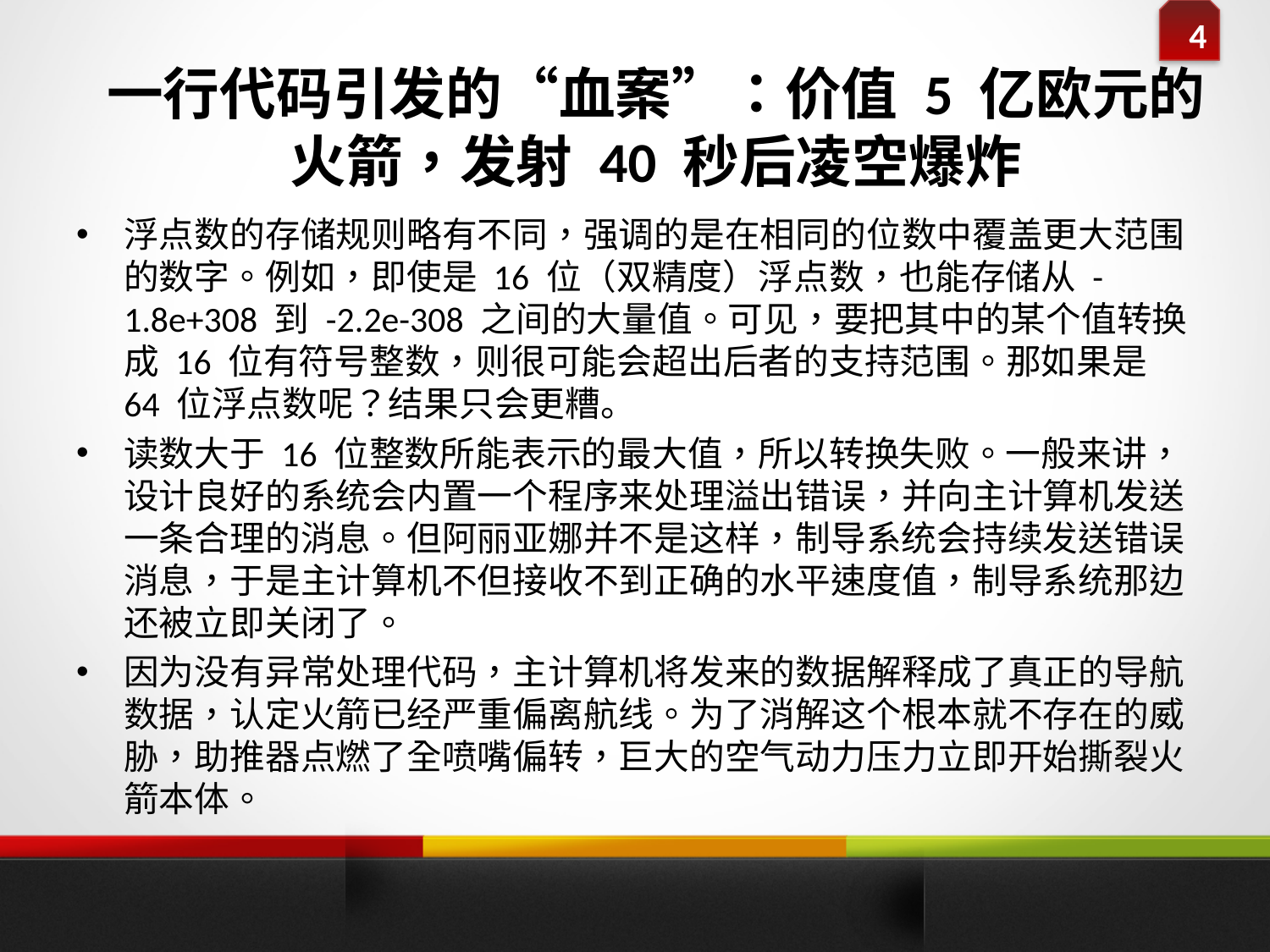

一行代码引发的“血案”：价值 5 亿欧元的火箭，发射 40 秒后凌空爆炸
浮点数的存储规则略有不同，强调的是在相同的位数中覆盖更大范围的数字。例如，即使是 16 位（双精度）浮点数，也能存储从 -1.8e+308 到 -2.2e-308 之间的大量值。可见，要把其中的某个值转换成 16 位有符号整数，则很可能会超出后者的支持范围。那如果是 64 位浮点数呢？结果只会更糟。
读数大于 16 位整数所能表示的最大值，所以转换失败。一般来讲，设计良好的系统会内置一个程序来处理溢出错误，并向主计算机发送一条合理的消息。但阿丽亚娜并不是这样，制导系统会持续发送错误消息，于是主计算机不但接收不到正确的水平速度值，制导系统那边还被立即关闭了。
因为没有异常处理代码，主计算机将发来的数据解释成了真正的导航数据，认定火箭已经严重偏离航线。为了消解这个根本就不存在的威胁，助推器点燃了全喷嘴偏转，巨大的空气动力压力立即开始撕裂火箭本体。